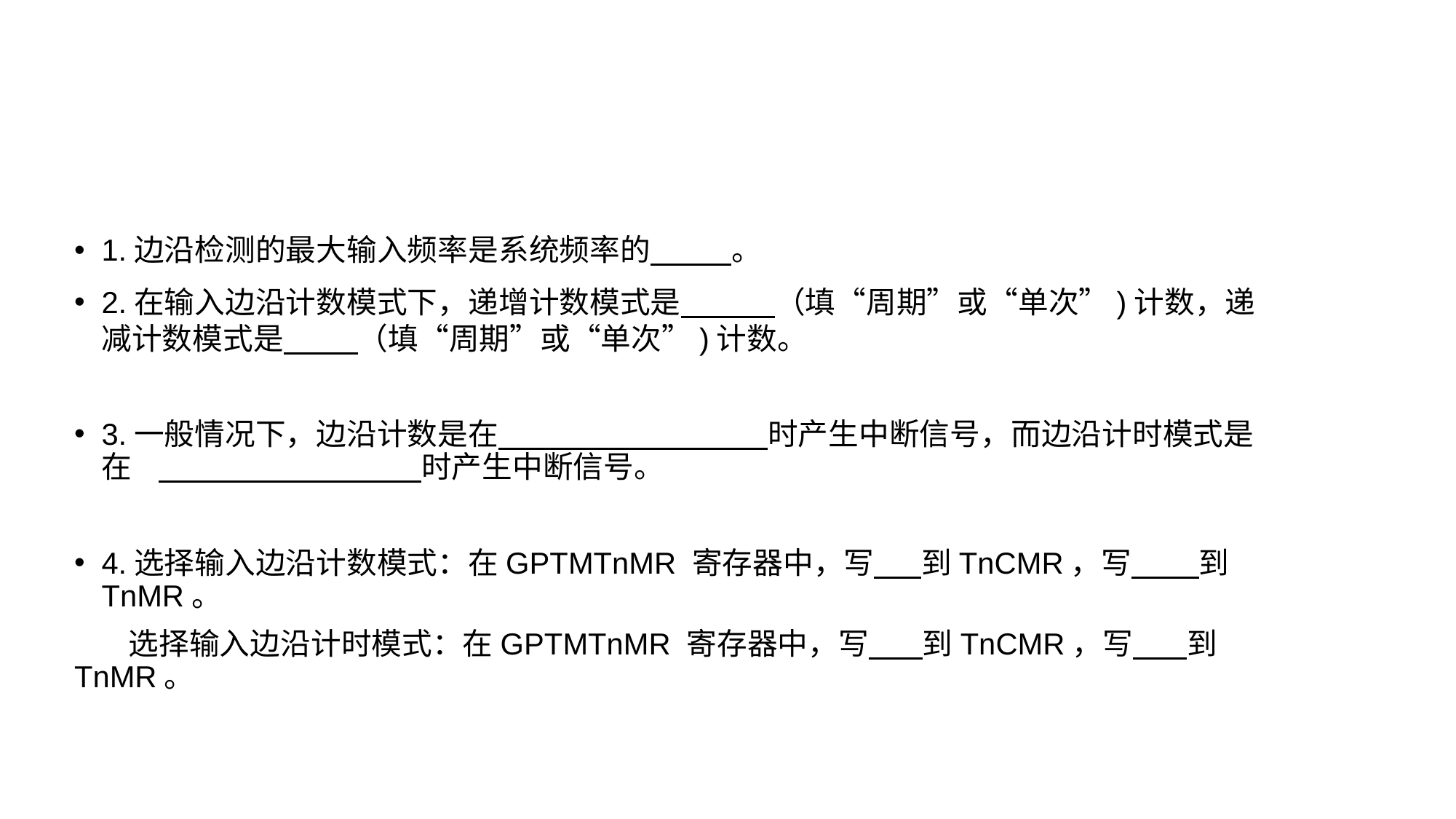

#
1.边沿检测的最大输入频率是系统频率的            。
2.在输入边沿计数模式下，递增计数模式是              （填“周期”或“单次”)计数，递减计数模式是           （填“周期”或“单次”)计数。

3.一般情况下，边沿计数是在                                        时产生中断信号，而边沿计时模式是在                                           时产生中断信号。

4.选择输入边沿计数模式：在GPTMTnMR 寄存器中，写       到TnCMR，写          到TnMR。
       选择输入边沿计时模式：在GPTMTnMR 寄存器中，写        到TnCMR，写        到TnMR。